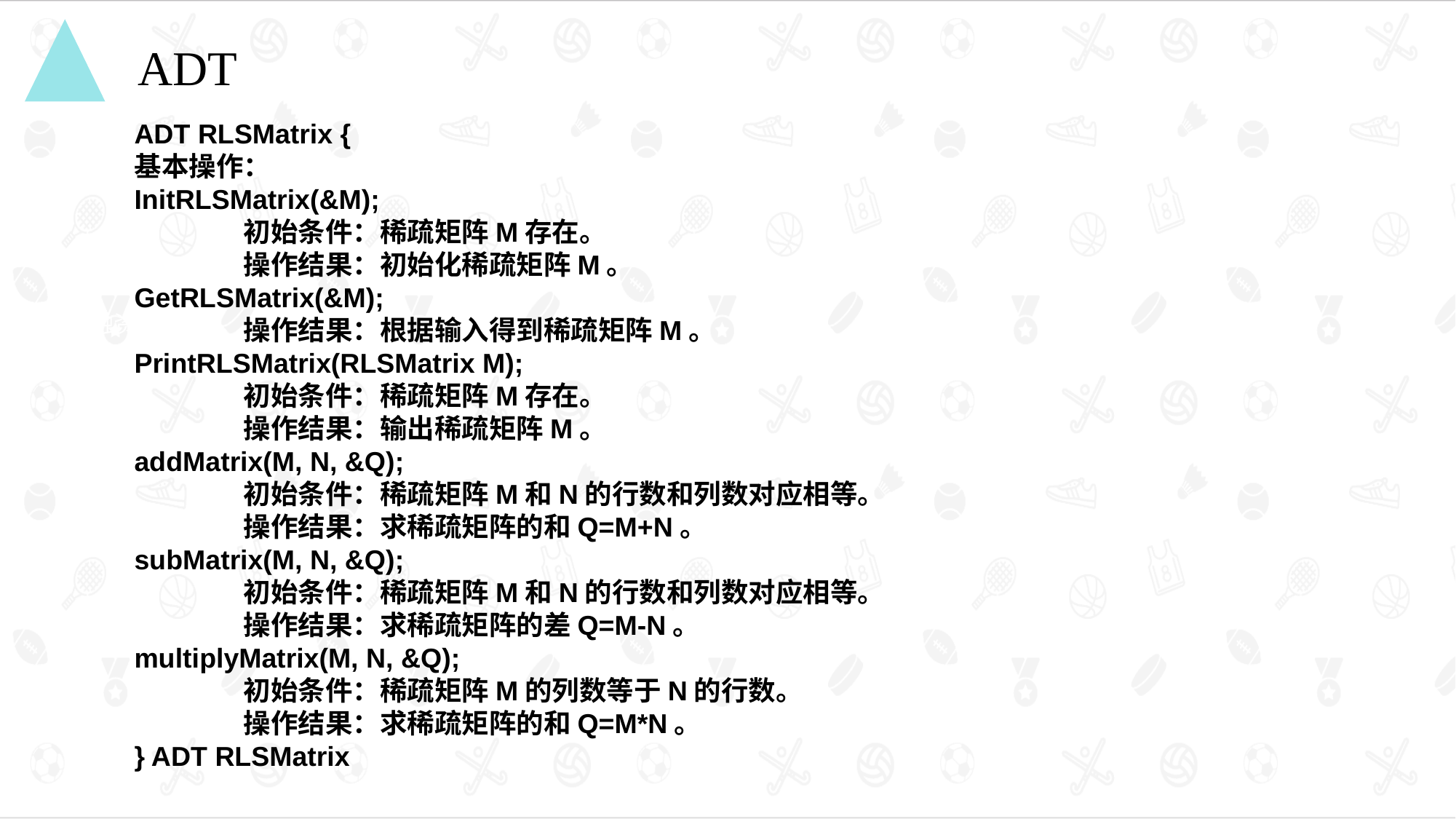

ADT
ADT RLSMatrix {
基本操作：
InitRLSMatrix(&M);
	初始条件：稀疏矩阵M存在。
	操作结果：初始化稀疏矩阵M。
GetRLSMatrix(&M);
	操作结果：根据输入得到稀疏矩阵M。
PrintRLSMatrix(RLSMatrix M);
	初始条件：稀疏矩阵M存在。
	操作结果：输出稀疏矩阵M。
addMatrix(M, N, &Q);
	初始条件：稀疏矩阵M和N的行数和列数对应相等。
	操作结果：求稀疏矩阵的和Q=M+N。
subMatrix(M, N, &Q);
	初始条件：稀疏矩阵M和N的行数和列数对应相等。
	操作结果：求稀疏矩阵的差Q=M-N。
multiplyMatrix(M, N, &Q);
	初始条件：稀疏矩阵M的列数等于N的行数。
	操作结果：求稀疏矩阵的和Q=M*N。
} ADT RLSMatrix

财务与融资